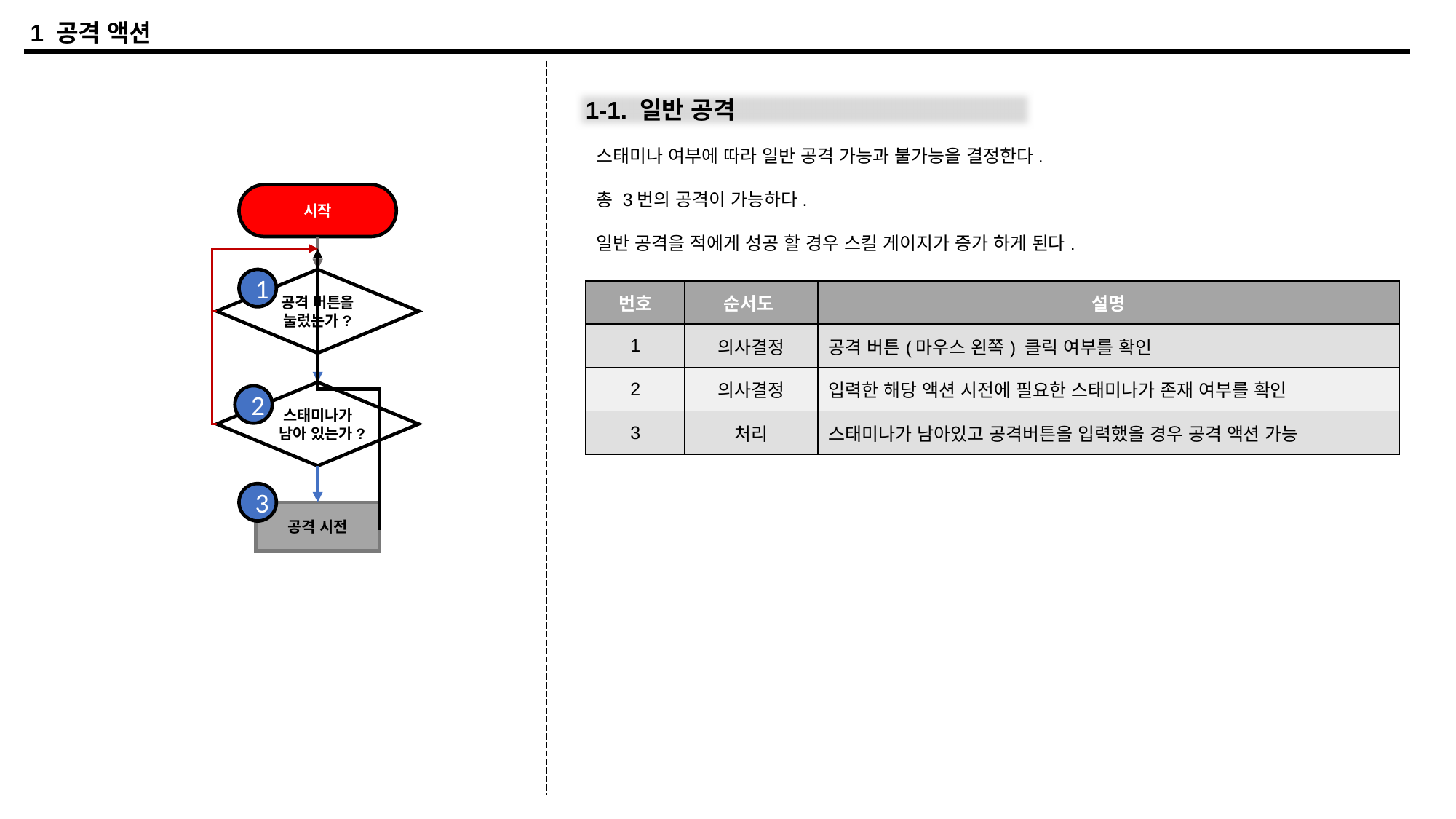

1 공격 액션
1-1. 일반 공격
스태미나 여부에 따라 일반 공격 가능과 불가능을 결정한다.

총 3번의 공격이 가능하다.

일반 공격을 적에게 성공 할 경우 스킬 게이지가 증가 하게 된다.
시작
공격 버튼을 눌렀는가?
1
| 번호 | 순서도 | 설명 |
| --- | --- | --- |
| 1 | 의사결정 | 공격 버튼(마우스 왼쪽) 클릭 여부를 확인 |
| 2 | 의사결정 | 입력한 해당 액션 시전에 필요한 스태미나가 존재 여부를 확인 |
| 3 | 처리 | 스태미나가 남아있고 공격버튼을 입력했을 경우 공격 액션 가능 |
스태미나가 남아 있는가?
2
3
공격 시전